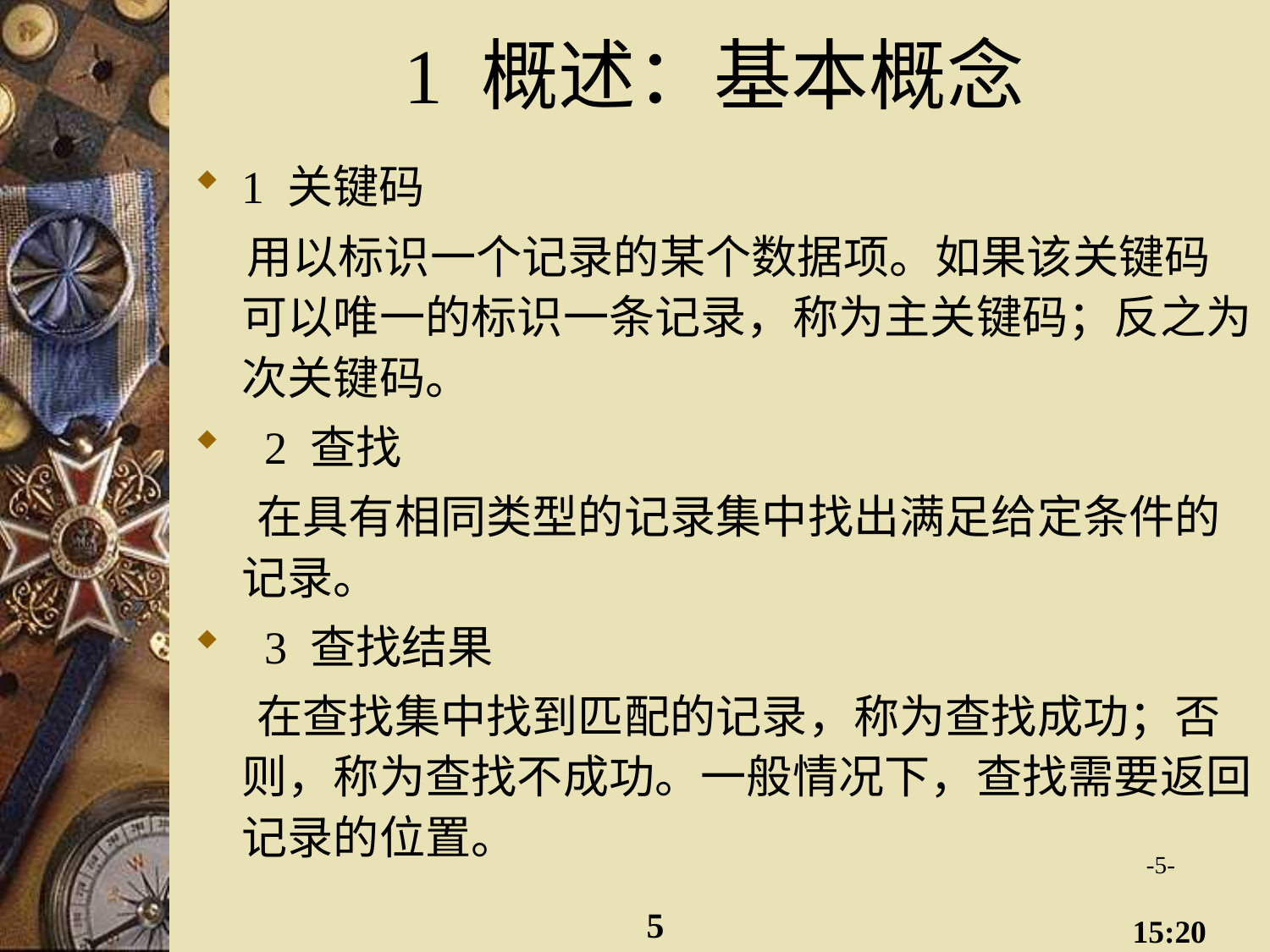

# 1 概述：基本概念
1 关键码
    用以标识一个记录的某个数据项。如果该关键码可以唯一的标识一条记录，称为主关键码；反之为次关键码。
  2 查找
     在具有相同类型的记录集中找出满足给定条件的记录。
  3 查找结果
     在查找集中找到匹配的记录，称为查找成功；否则，称为查找不成功。一般情况下，查找需要返回记录的位置。
-5-